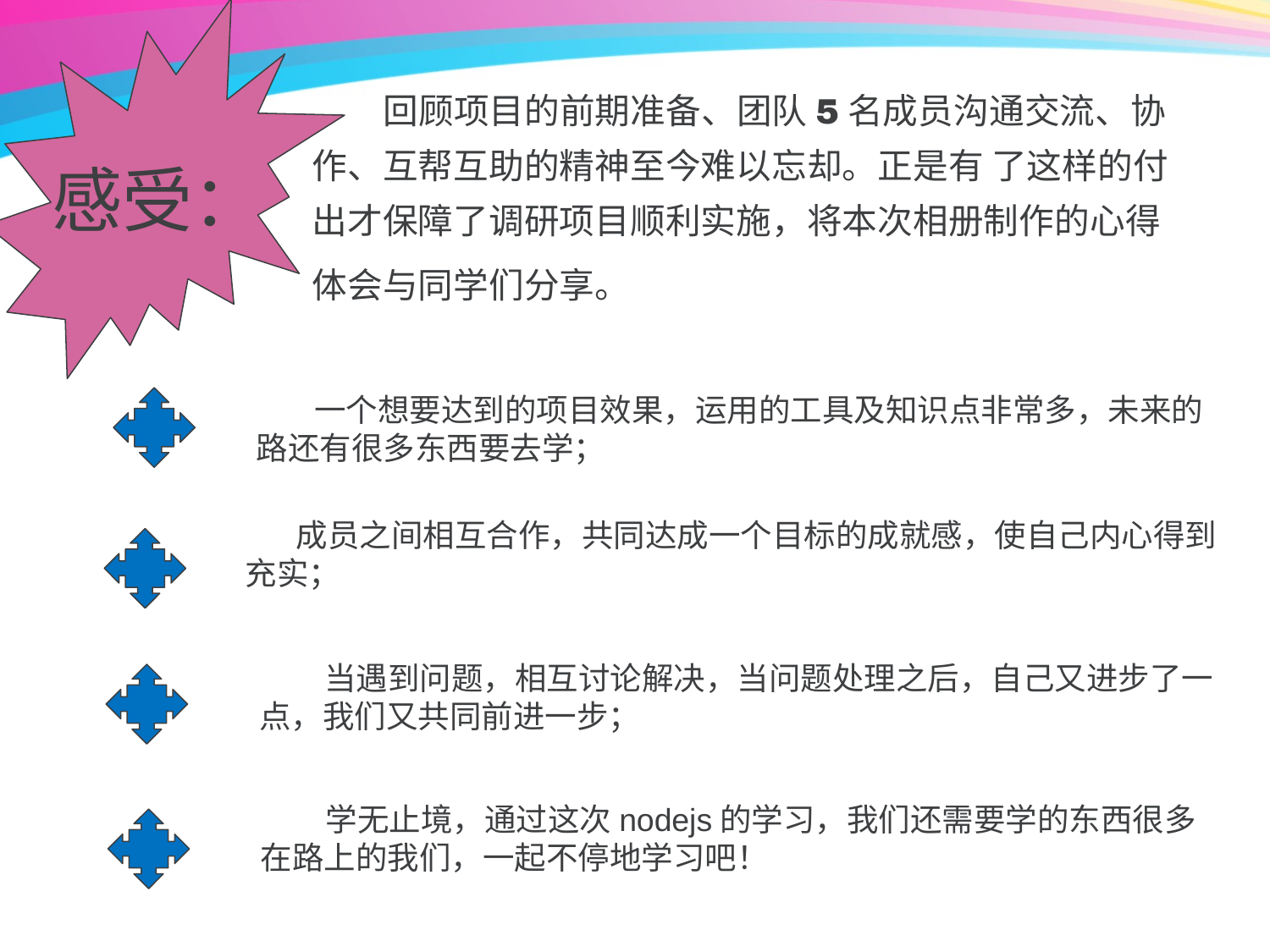

# 回顾项目的前期准备、团队5名成员沟通交流、协作、互帮互助的精神至今难以忘却。正是有 了这样的付出才保障了调研项目顺利实施，将本次相册制作的心得体会与同学们分享。
感受：
       一个想要达到的项目效果，运用的工具及知识点非常多，未来的
路还有很多东西要去学；

      成员之间相互合作，共同达成一个目标的成就感，使自己内心得到
充实；

        当遇到问题，相互讨论解决，当问题处理之后，自己又进步了一
点，我们又共同前进一步；

        学无止境，通过这次nodejs的学习，我们还需要学的东西很多
在路上的我们，一起不停地学习吧！